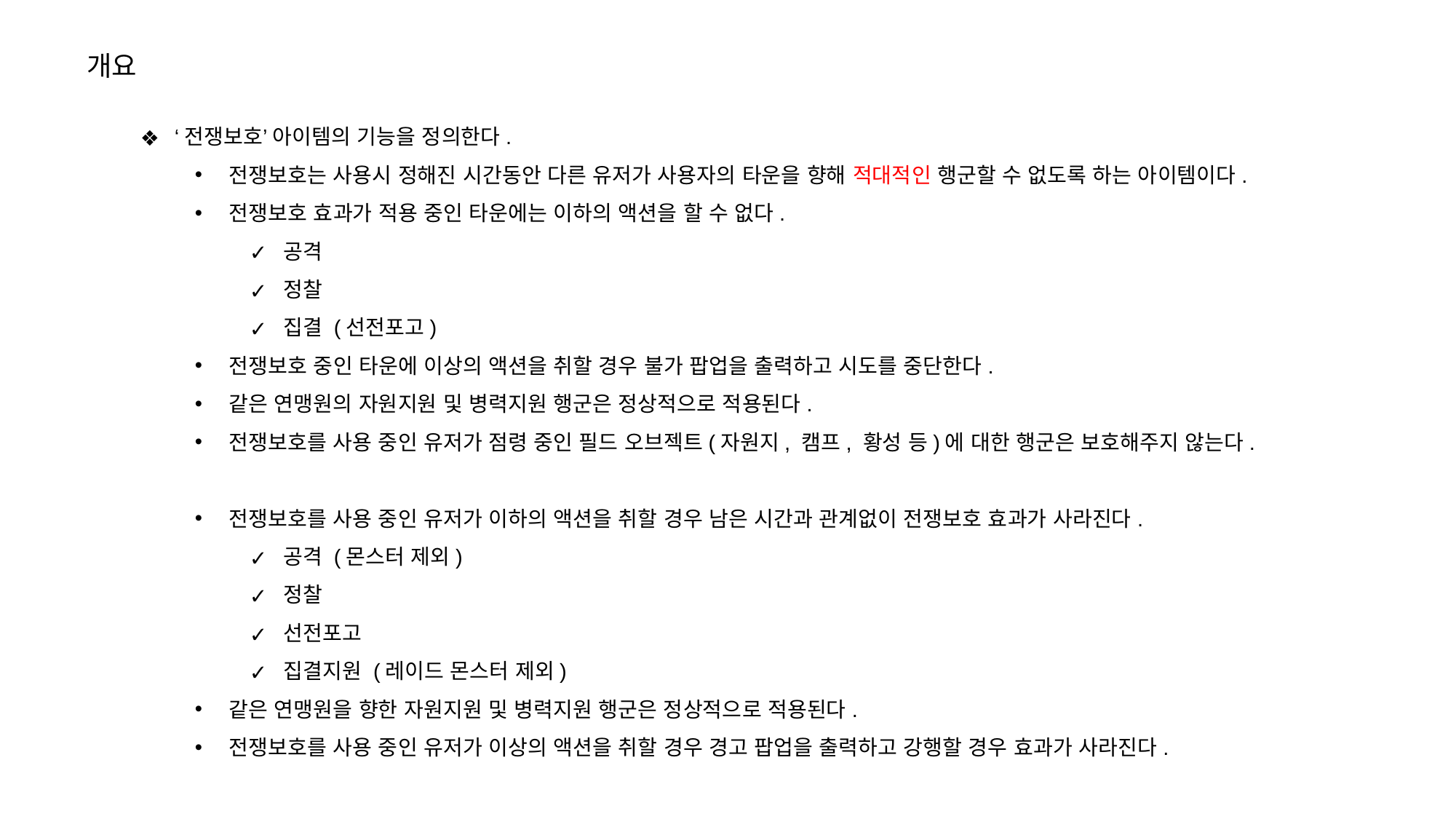

개요
‘전쟁보호’ 아이템의 기능을 정의한다.
전쟁보호는 사용시 정해진 시간동안 다른 유저가 사용자의 타운을 향해 적대적인 행군할 수 없도록 하는 아이템이다.
전쟁보호 효과가 적용 중인 타운에는 이하의 액션을 할 수 없다.
공격
정찰
집결 (선전포고)
전쟁보호 중인 타운에 이상의 액션을 취할 경우 불가 팝업을 출력하고 시도를 중단한다.
같은 연맹원의 자원지원 및 병력지원 행군은 정상적으로 적용된다.
전쟁보호를 사용 중인 유저가 점령 중인 필드 오브젝트(자원지, 캠프, 황성 등)에 대한 행군은 보호해주지 않는다.

전쟁보호를 사용 중인 유저가 이하의 액션을 취할 경우 남은 시간과 관계없이 전쟁보호 효과가 사라진다.
공격 (몬스터 제외)
정찰
선전포고
집결지원 (레이드 몬스터 제외)
같은 연맹원을 향한 자원지원 및 병력지원 행군은 정상적으로 적용된다.
전쟁보호를 사용 중인 유저가 이상의 액션을 취할 경우 경고 팝업을 출력하고 강행할 경우 효과가 사라진다.